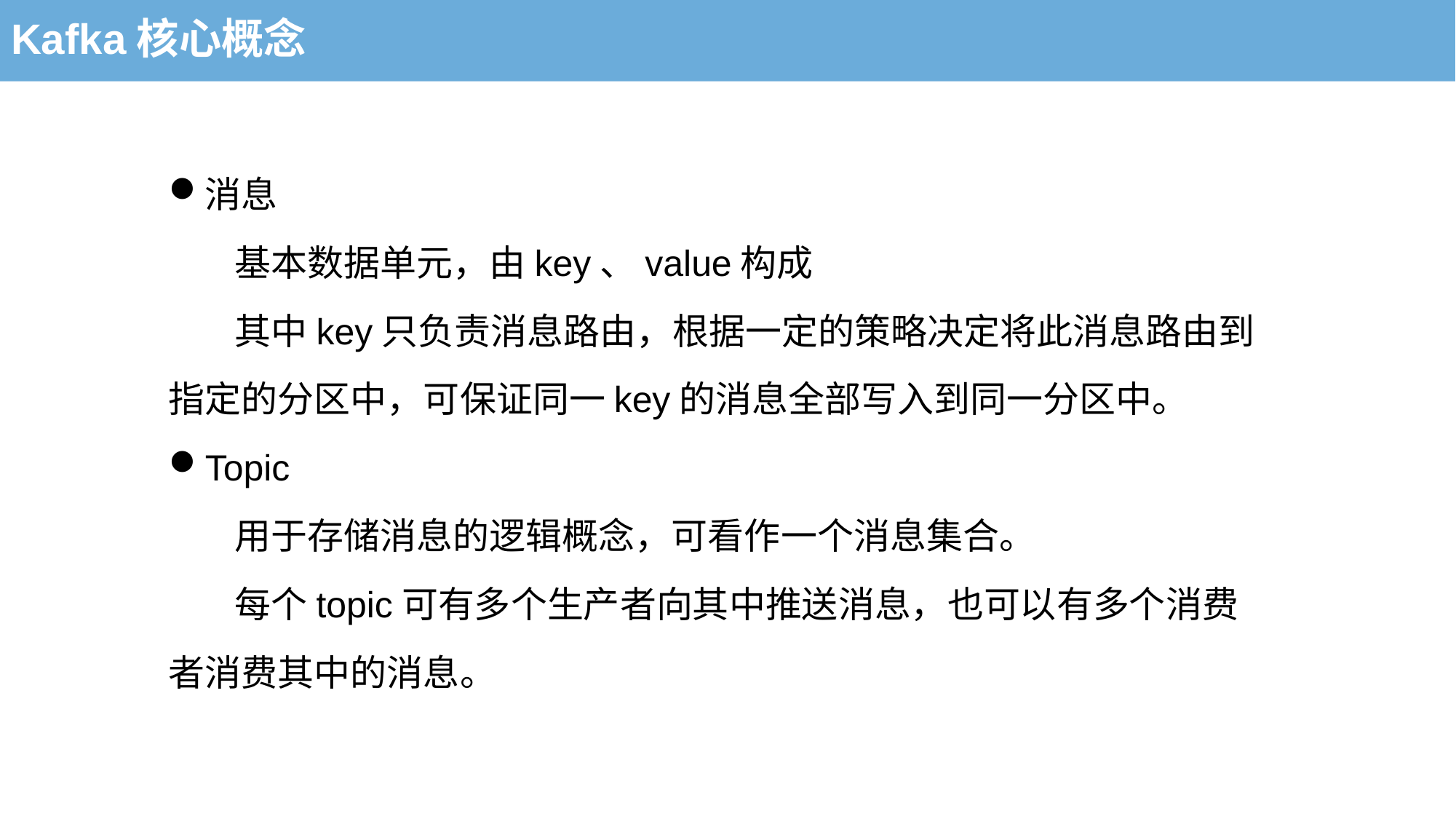

# Kafka核心概念
消息
       基本数据单元，由key、value构成
       其中key只负责消息路由，根据一定的策略决定将此消息路由到指定的分区中，可保证同一key的消息全部写入到同一分区中。
Topic
       用于存储消息的逻辑概念，可看作一个消息集合。
       每个topic可有多个生产者向其中推送消息，也可以有多个消费者消费其中的消息。